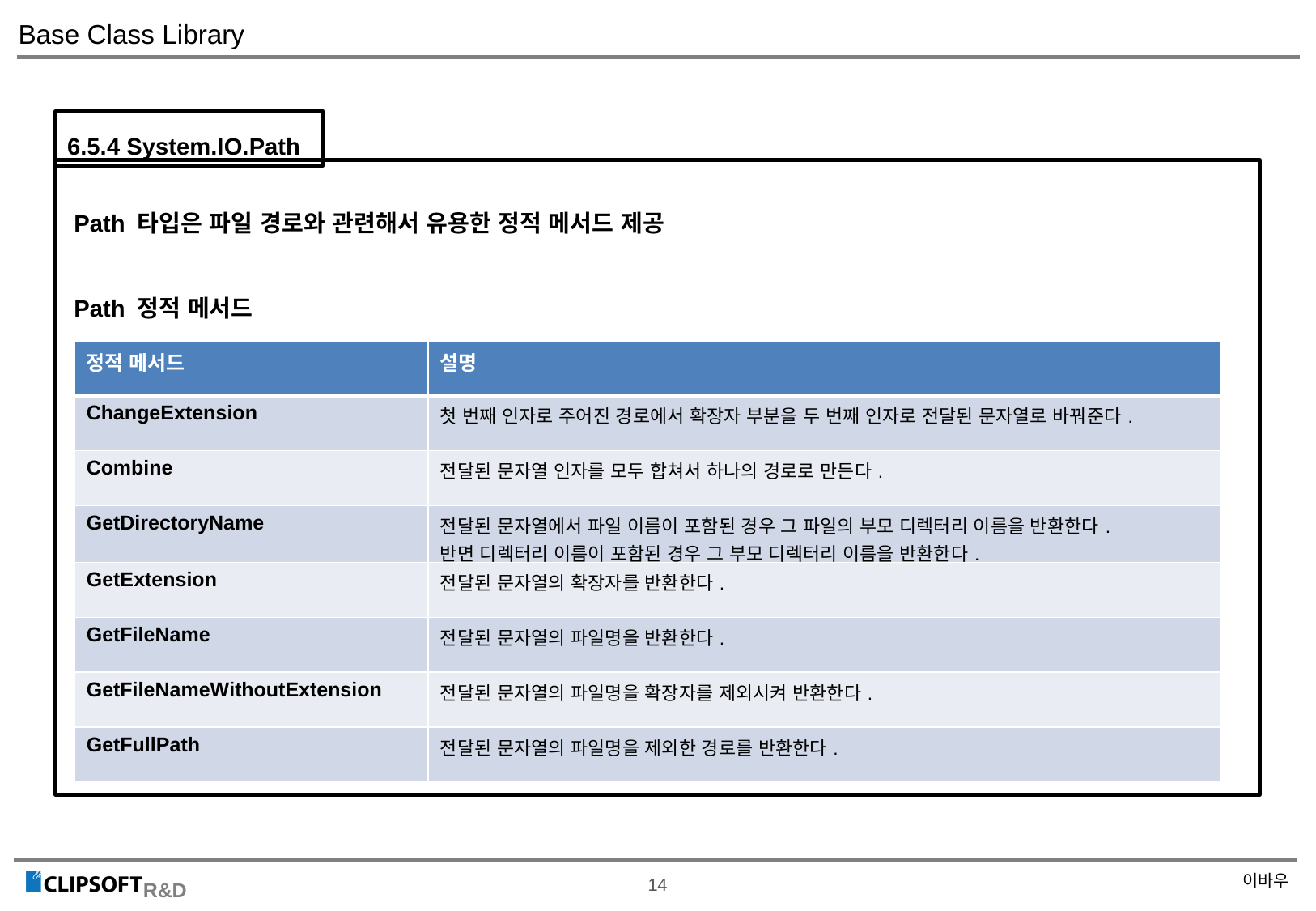

# Base Class Library
6.5.4 System.IO.Path

 Path 타입은 파일 경로와 관련해서 유용한 정적 메서드 제공

 Path 정적 메서드

| 정적 메서드 | 설명 |
| --- | --- |
| ChangeExtension | 첫 번째 인자로 주어진 경로에서 확장자 부분을 두 번째 인자로 전달된 문자열로 바꿔준다. |
| Combine | 전달된 문자열 인자를 모두 합쳐서 하나의 경로로 만든다. |
| GetDirectoryName | 전달된 문자열에서 파일 이름이 포함된 경우 그 파일의 부모 디렉터리 이름을 반환한다. 반면 디렉터리 이름이 포함된 경우 그 부모 디렉터리 이름을 반환한다. |
| GetExtension | 전달된 문자열의 확장자를 반환한다. |
| GetFileName | 전달된 문자열의 파일명을 반환한다. |
| GetFileNameWithoutExtension | 전달된 문자열의 파일명을 확장자를 제외시켜 반환한다. |
| GetFullPath | 전달된 문자열의 파일명을 제외한 경로를 반환한다. |
이바우